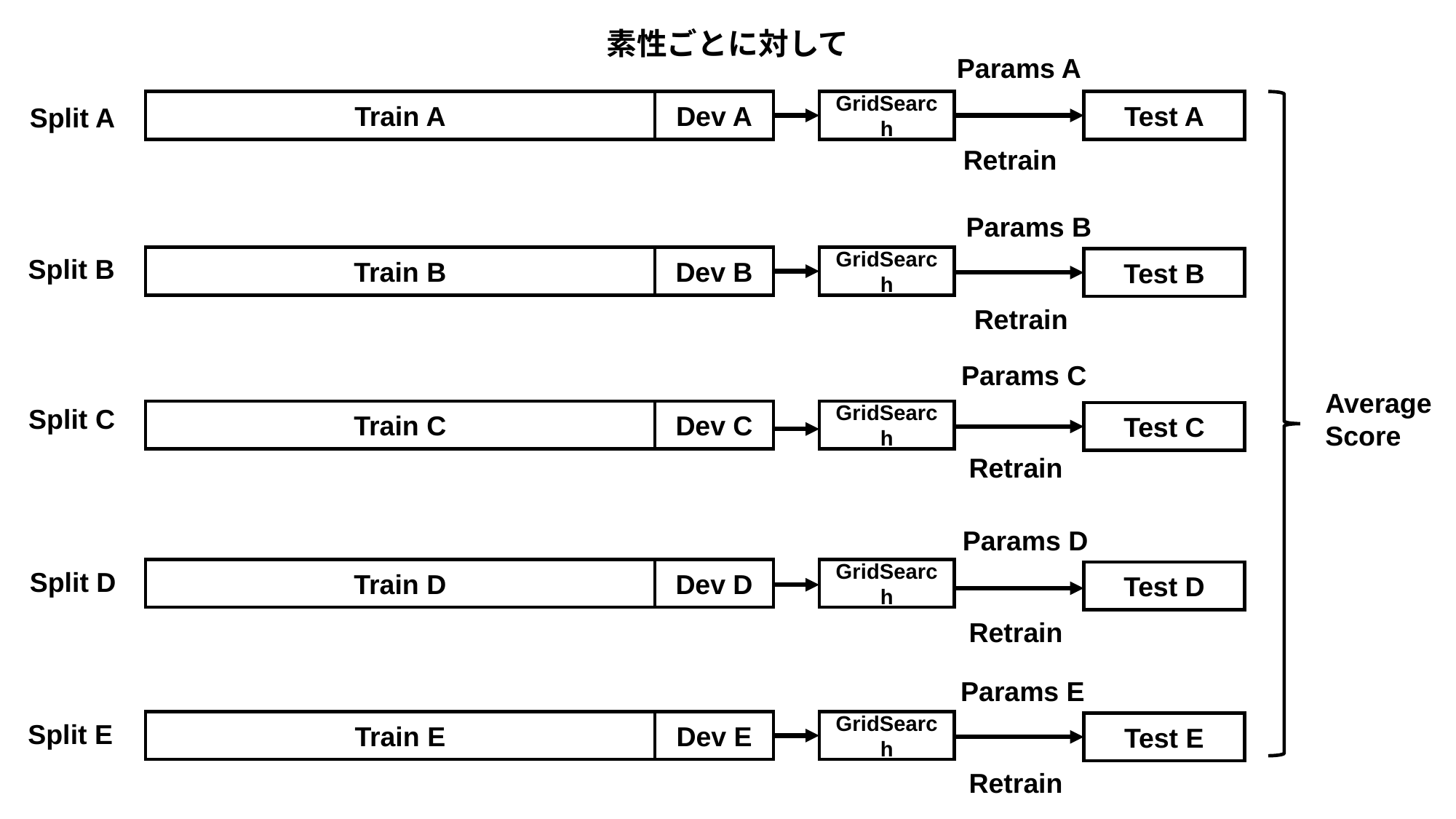

素性ごとに対して
Params A
Train A
Dev A
GridSearch
Test A

Split A
Retrain
Params B
Split B
Train B
Dev B
GridSearch
Test B
Retrain
Params C
Average
Score
Split C
Train C
Dev C
GridSearch
Test C
Retrain
Params D
Split D
Train D
Dev D
GridSearch
Test D
Retrain
Params E
Split E
Train E
Dev E
GridSearch
Test E
Retrain